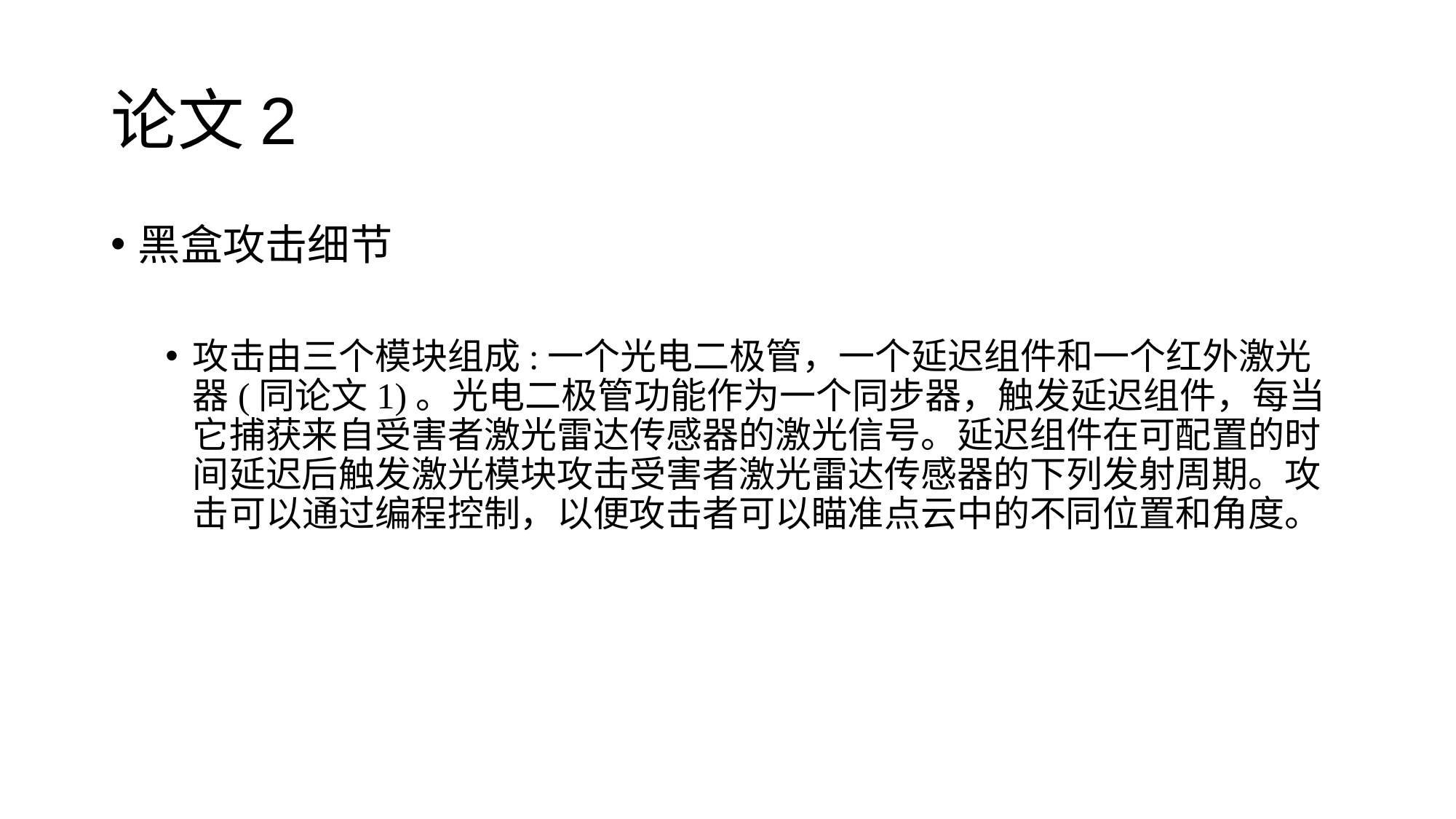

# 论文2
黑盒攻击细节

攻击由三个模块组成:一个光电二极管，一个延迟组件和一个红外激光器(同论文1)。光电二极管功能作为一个同步器，触发延迟组件，每当它捕获来自受害者激光雷达传感器的激光信号。延迟组件在可配置的时间延迟后触发激光模块攻击受害者激光雷达传感器的下列发射周期。攻击可以通过编程控制，以便攻击者可以瞄准点云中的不同位置和角度。